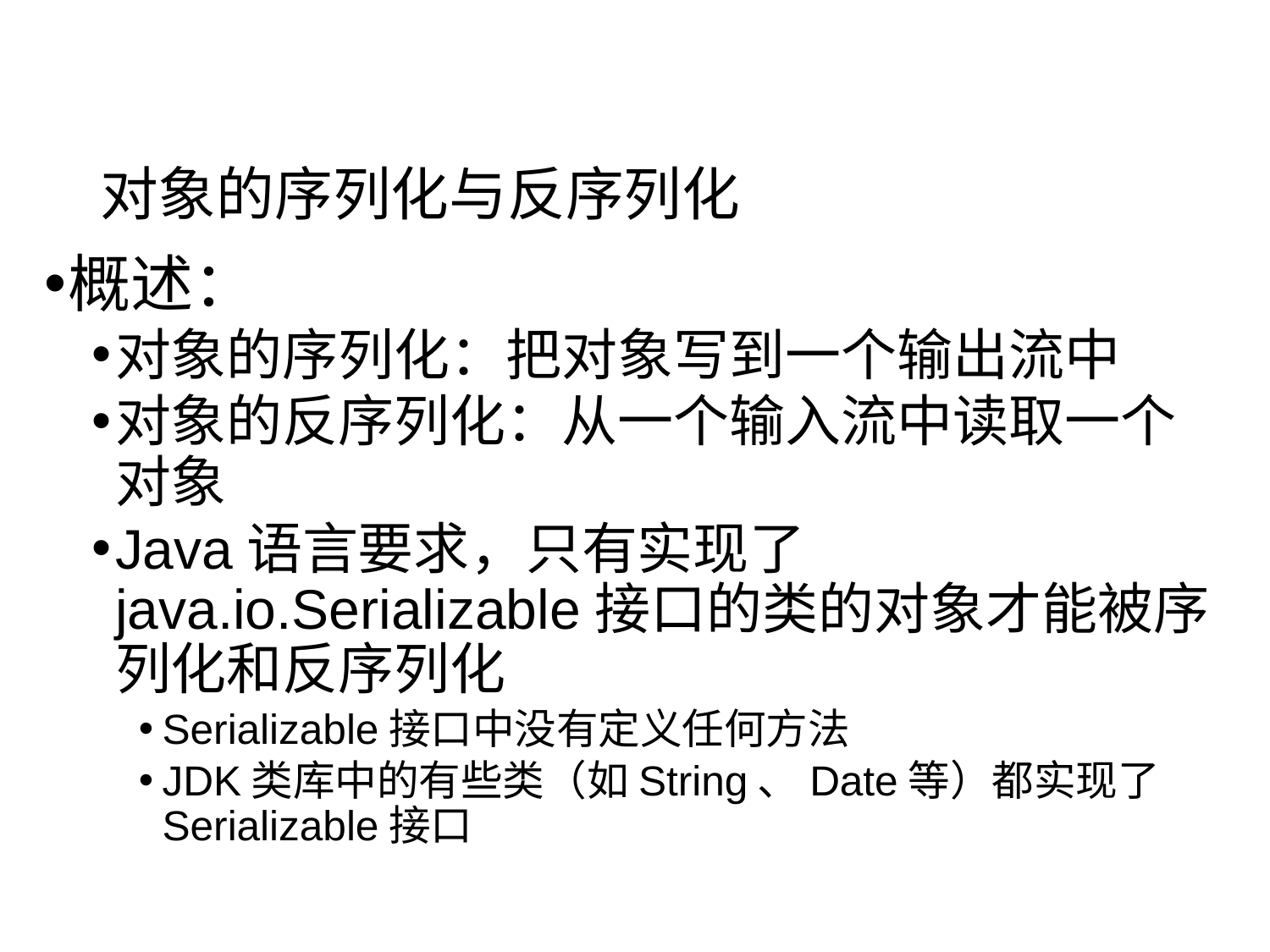

# 对象的序列化与反序列化
概述：
对象的序列化：把对象写到一个输出流中
对象的反序列化：从一个输入流中读取一个对象
Java语言要求，只有实现了java.io.Serializable接口的类的对象才能被序列化和反序列化
Serializable接口中没有定义任何方法
JDK类库中的有些类（如String、Date等）都实现了Serializable接口